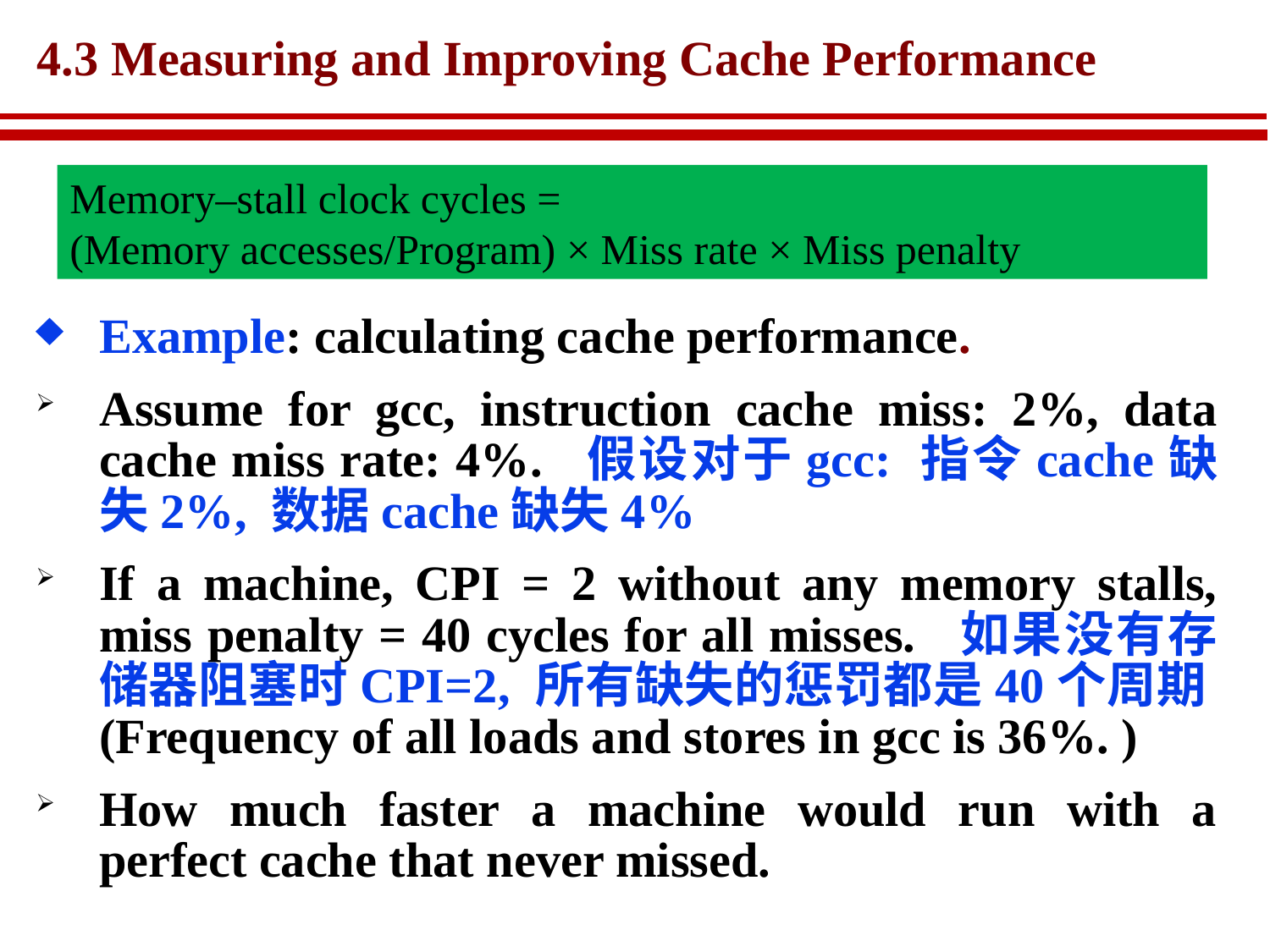

# 4.3 Measuring and Improving Cache Performance
Memory–stall clock cycles =
(Memory accesses/Program) × Miss rate × Miss penalty
Example: calculating cache performance.
Assume for gcc, instruction cache miss: 2%, data cache miss rate: 4%.  假设对于gcc: 指令cache缺失2%, 数据cache缺失4%
If a machine, CPI = 2 without any memory stalls, miss penalty = 40 cycles for all misses.  如果没有存储器阻塞时CPI=2, 所有缺失的惩罚都是40个周期(Frequency of all loads and stores in gcc is 36%. )
How much faster a machine would run with a perfect cache that never missed.